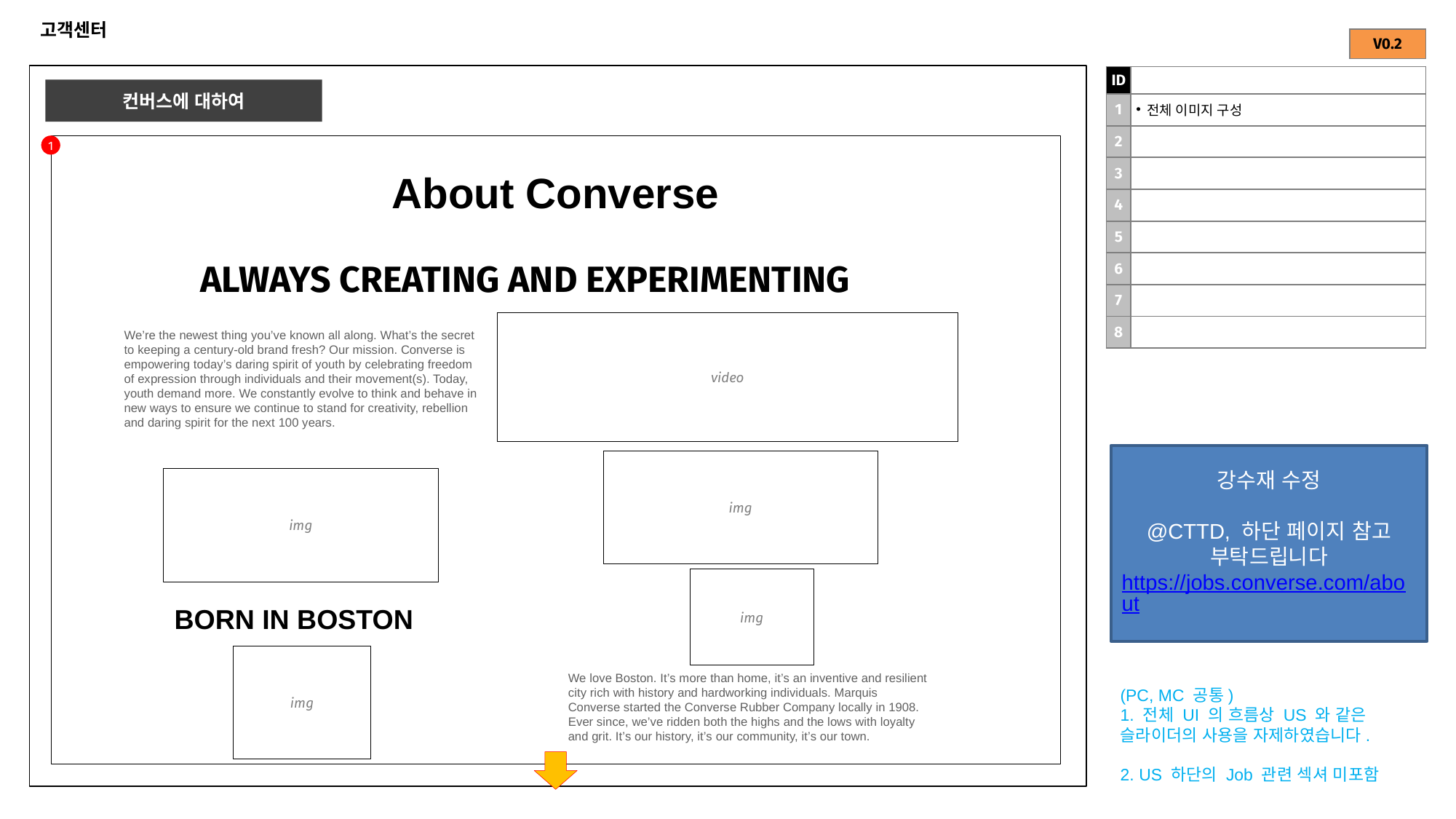

# 고객센터
| V0.2 |
| --- |

| ID |  |
| --- | --- |
| 1 | 전체 이미지 구성 |
| 2 |  |
| 3 |  |
| 4 |  |
| 5 |  |
| 6 |  |
| 7 |  |
| 8 |  |
컨버스에 대하여
1

About Converse
ALWAYS CREATING AND EXPERIMENTING
video
We’re the newest thing you’ve known all along. What’s the secret to keeping a century-old brand fresh? Our mission. Converse is empowering today’s daring spirit of youth by celebrating freedom of expression through individuals and their movement(s). Today, youth demand more. We constantly evolve to think and behave in new ways to ensure we continue to stand for creativity, rebellion and daring spirit for the next 100 years.
강수재 수정

@CTTD, 하단 페이지 참고 부탁드립니다
https://jobs.converse.com/about

img
img
img
BORN IN BOSTON
img
We love Boston. It’s more than home, it’s an inventive and resilient city rich with history and hardworking individuals. Marquis Converse started the Converse Rubber Company locally in 1908. Ever since, we’ve ridden both the highs and the lows with loyalty and grit. It’s our history, it’s our community, it’s our town.
(PC, MC 공통)
1. 전체 UI 의 흐름상 US 와 같은
슬라이더의 사용을 자제하였습니다.

2. US 하단의 Job 관련 섹셔 미포함